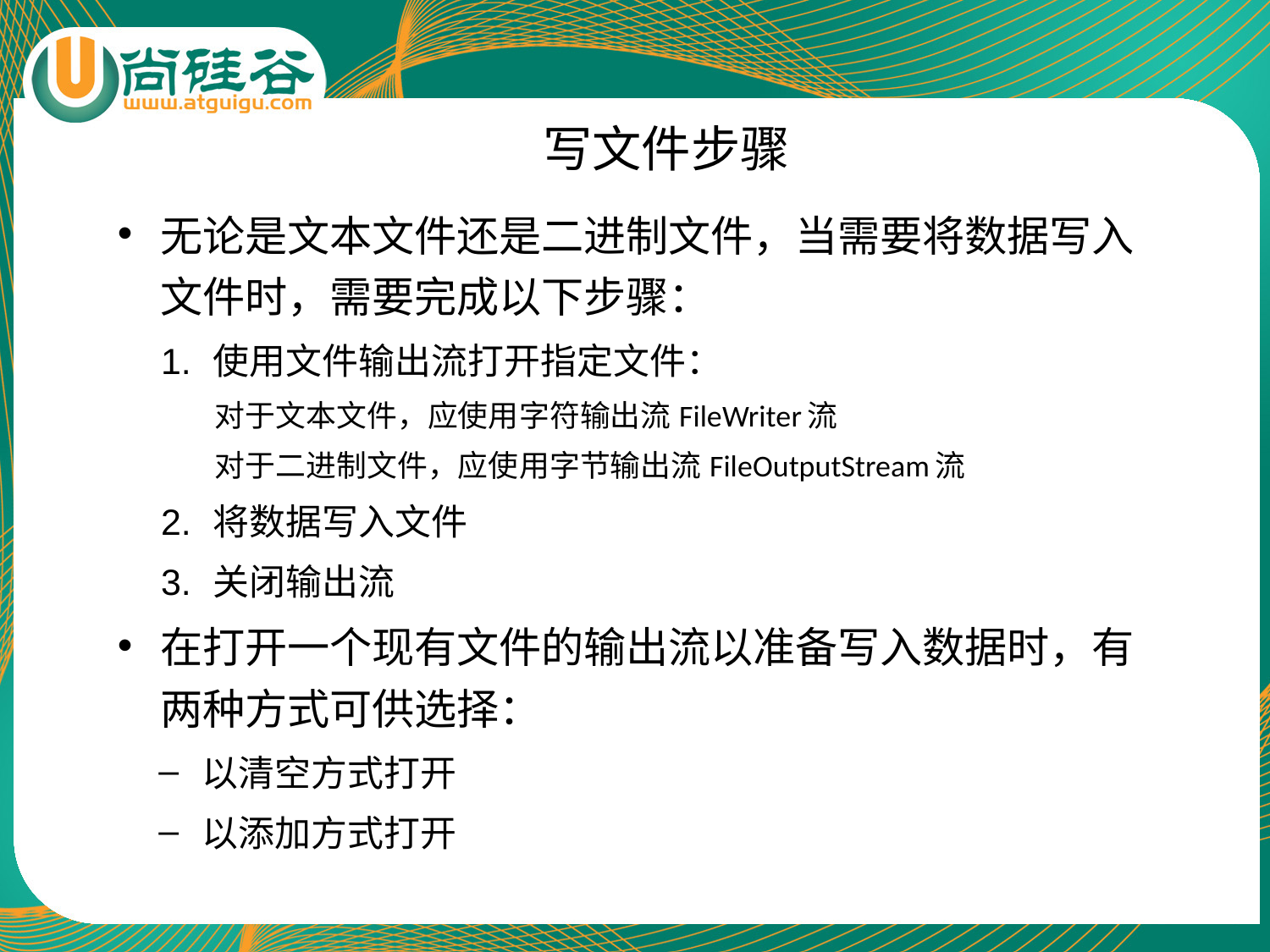

# 写文件步骤
无论是文本文件还是二进制文件，当需要将数据写入文件时，需要完成以下步骤：
使用文件输出流打开指定文件：
对于文本文件，应使用字符输出流FileWriter流
对于二进制文件，应使用字节输出流FileOutputStream流
将数据写入文件
关闭输出流
在打开一个现有文件的输出流以准备写入数据时，有两种方式可供选择：
以清空方式打开
以添加方式打开